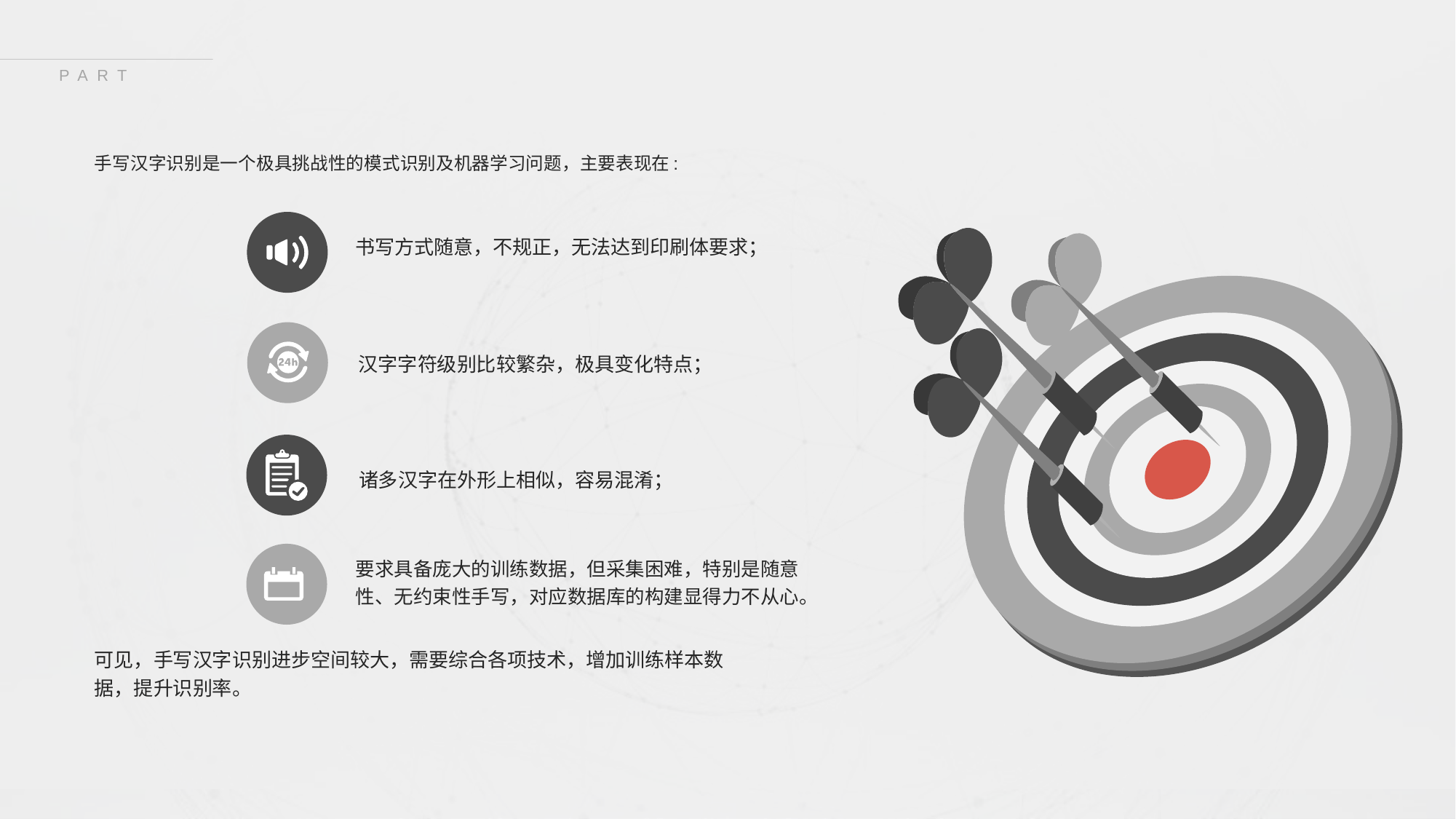

PART ONE
手写汉字识别是一个极具挑战性的模式识别及机器学习问题，主要表现在:
可见，手写汉字识别进步空间较大，需要综合各项技术，增加训练样本数
据，提升识别率。

书写方式随意，不规正，无法达到印刷体要求；

汉字字符级别比较繁杂，极具变化特点；

诸多汉字在外形上相似，容易混淆；

要求具备庞大的训练数据，但采集困难，特别是随意性、无约束性手写，对应数据库的构建显得力不从心。